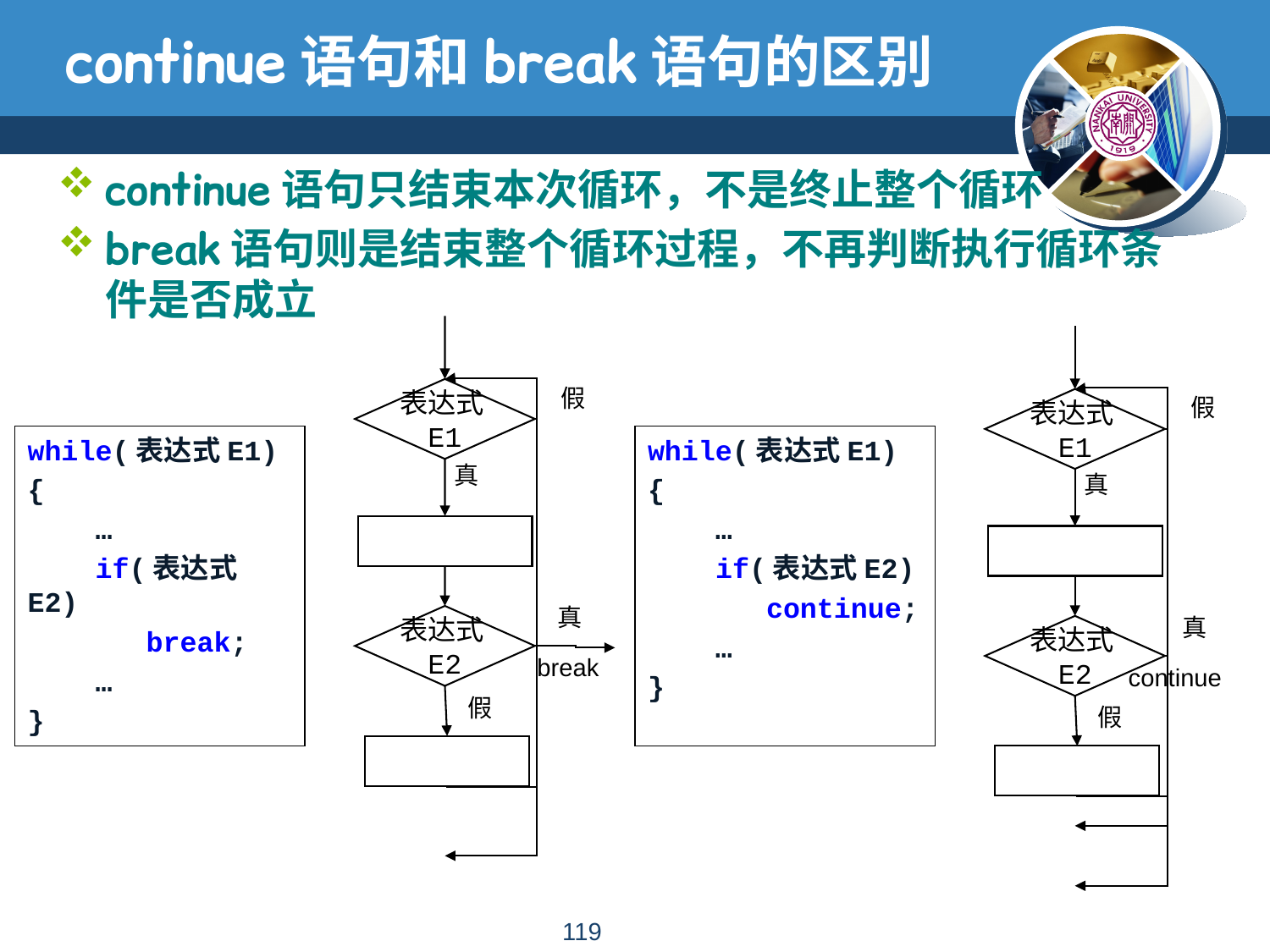

# continue语句和break语句的区别
continue语句只结束本次循环，不是终止整个循环
break语句则是结束整个循环过程，不再判断执行循环条件是否成立
假
表达式E1
真

真
表达式E2
break
假

假
表达式E1
while(表达式E1)
{
    …
    if(表达式E2)
       break;
    …
}

while(表达式E1)
{
    …
    if(表达式E2)
       continue;
    …
}

真

真
表达式E2
continue
假

119